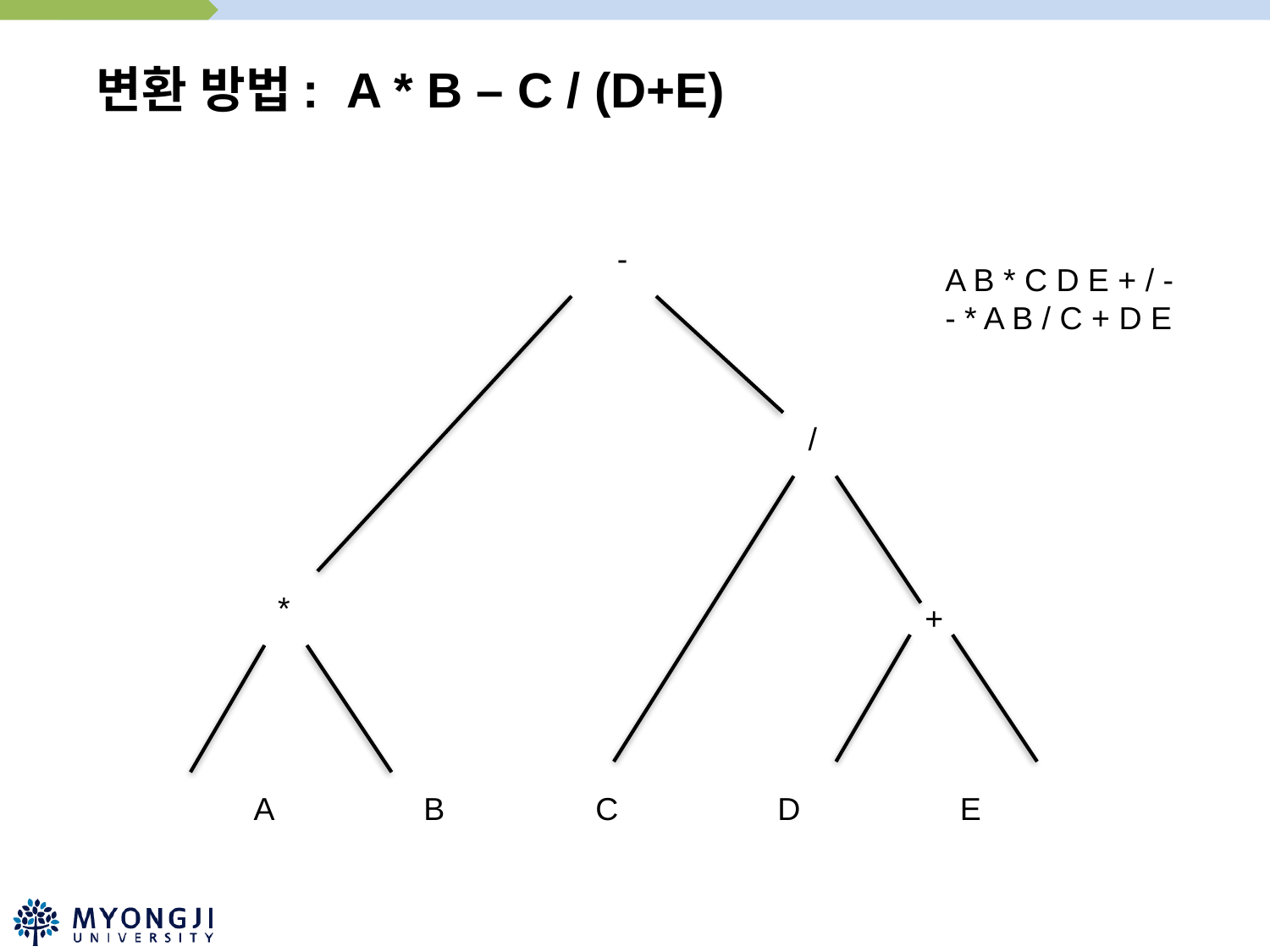

변환 방법:  A * B – C / (D+E)
-
A B * C D E + / -
- * A B / C + D E

/
*
+
A                 B                 C                  D                  E